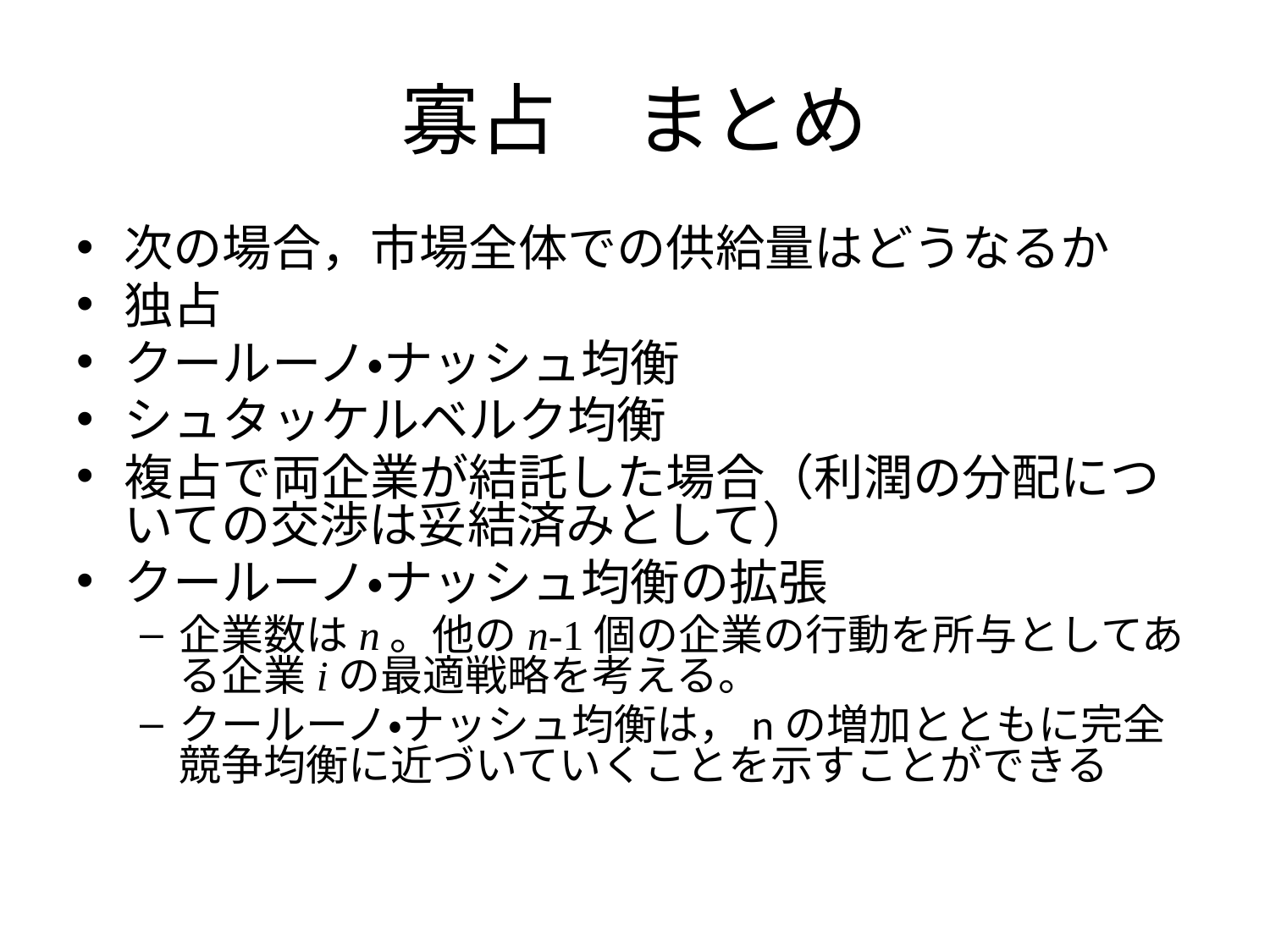

# 寡占　まとめ
次の場合，市場全体での供給量はどうなるか
独占
クールーノ・ナッシュ均衡
シュタッケルベルク均衡
複占で両企業が結託した場合（利潤の分配についての交渉は妥結済みとして）
クールーノ・ナッシュ均衡の拡張
企業数はn。他のn-1個の企業の行動を所与としてある企業iの最適戦略を考える。
クールーノ・ナッシュ均衡は，nの増加とともに完全競争均衡に近づいていくことを示すことができる